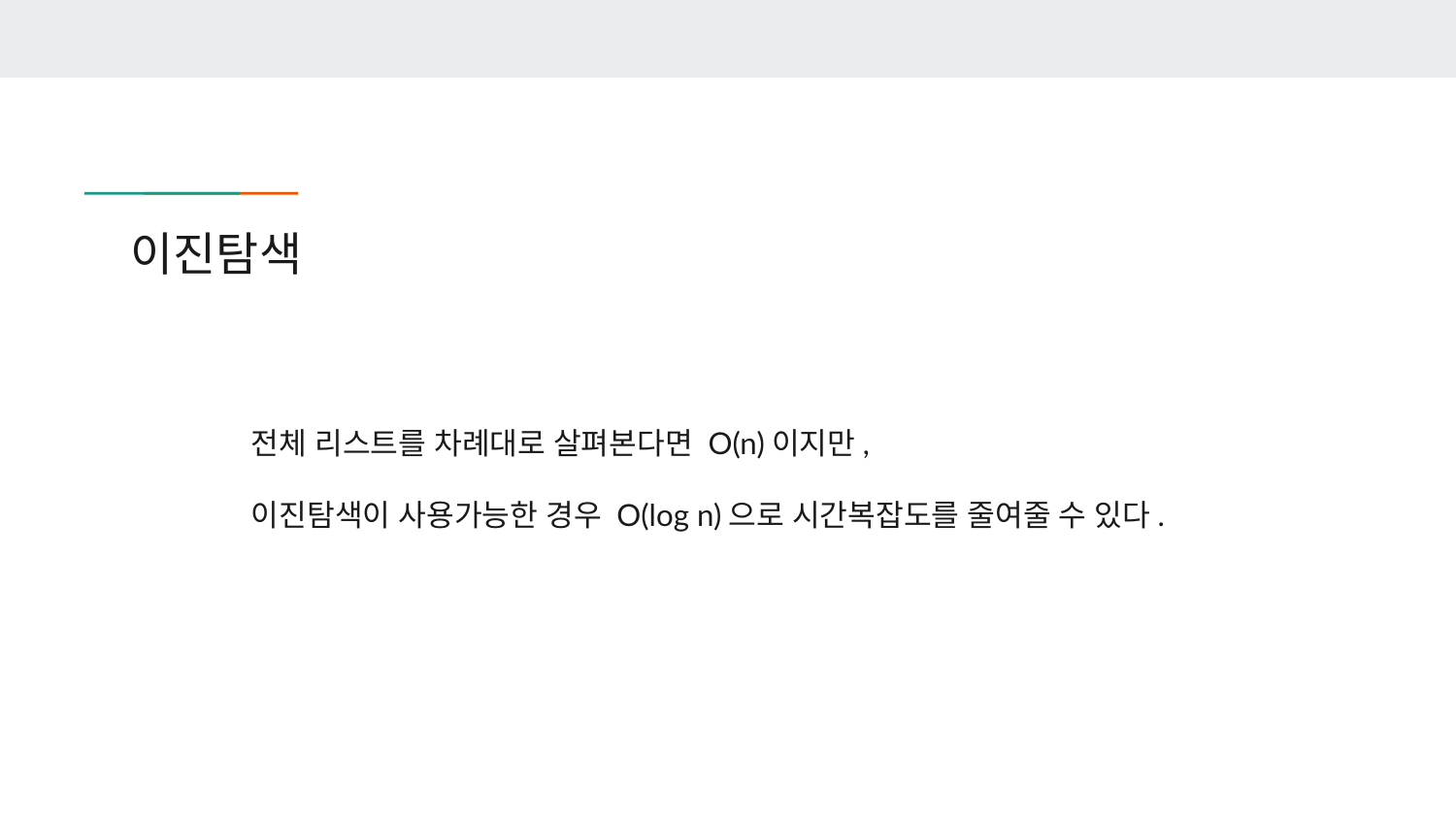

# 이진탐색
전체 리스트를 차례대로 살펴본다면 O(n)이지만,

이진탐색이 사용가능한 경우 O(log n)으로 시간복잡도를 줄여줄 수 있다.